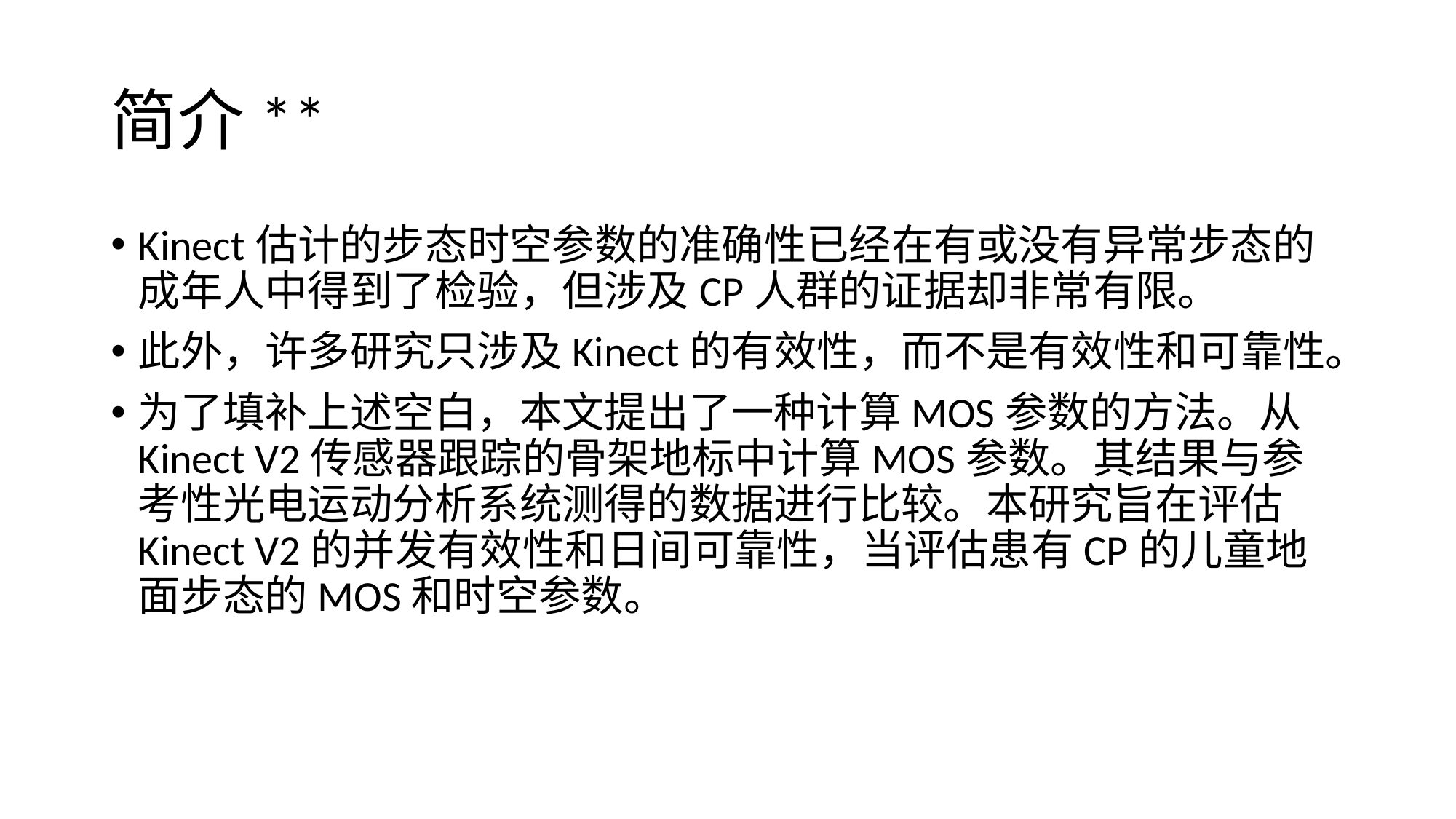

# 简介**
Kinect估计的步态时空参数的准确性已经在有或没有异常步态的成年人中得到了检验，但涉及CP人群的证据却非常有限。
此外，许多研究只涉及Kinect的有效性，而不是有效性和可靠性。
为了填补上述空白，本文提出了一种计算MOS参数的方法。从Kinect V2传感器跟踪的骨架地标中计算MOS参数。其结果与参考性光电运动分析系统测得的数据进行比较。本研究旨在评估Kinect V2的并发有效性和日间可靠性，当评估患有CP的儿童地面步态的MOS和时空参数。